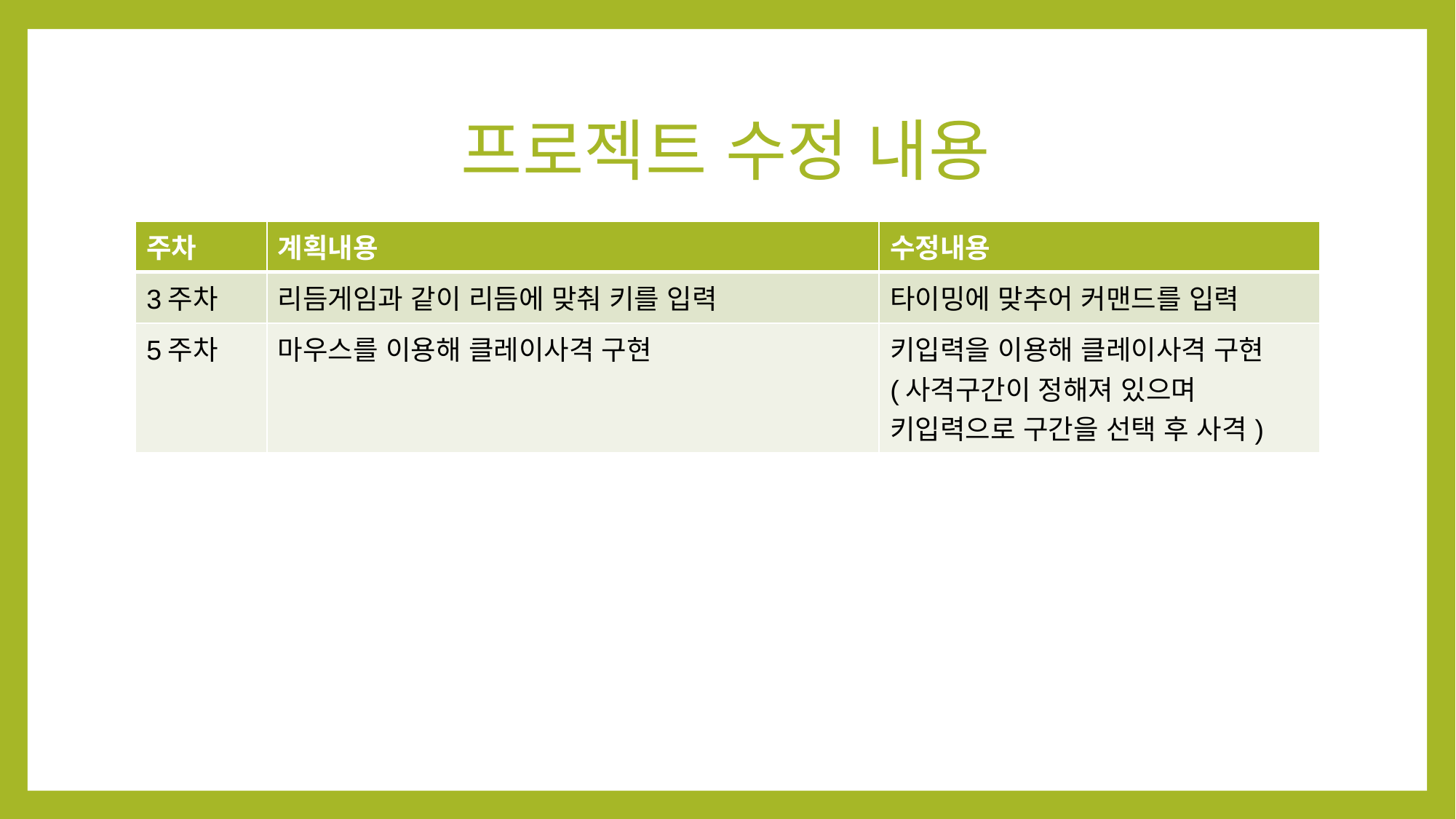

# 프로젝트 수정 내용
| 주차 | 계획내용 | 수정내용 |
| --- | --- | --- |
| 3주차 | 리듬게임과 같이 리듬에 맞춰 키를 입력 | 타이밍에 맞추어 커맨드를 입력 |
| 5주차 | 마우스를 이용해 클레이사격 구현 | 키입력을 이용해 클레이사격 구현 (사격구간이 정해져 있으며 키입력으로 구간을 선택 후 사격) |